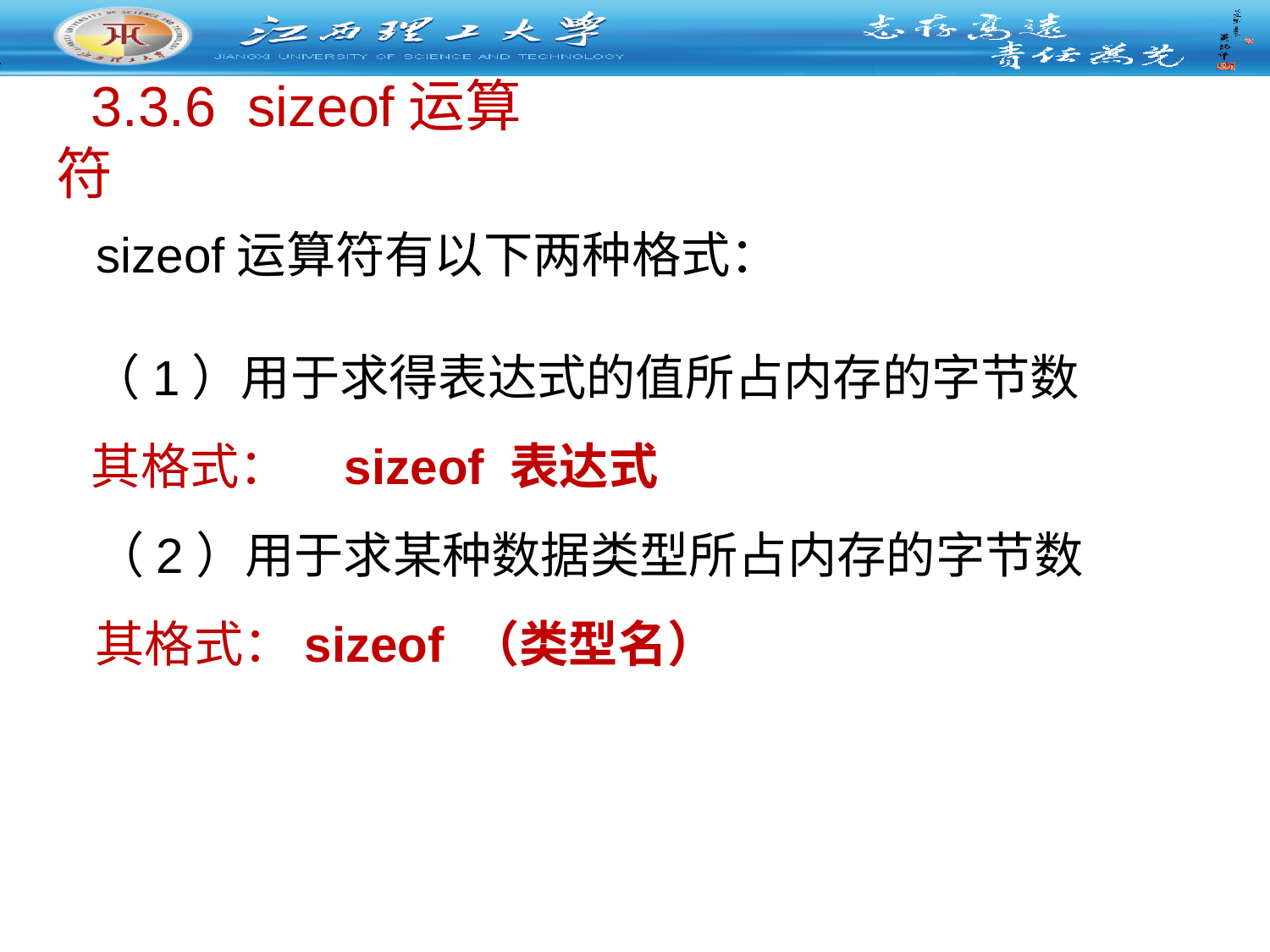

3.3.6  sizeof运算符
sizeof运算符有以下两种格式：
（1）用于求得表达式的值所占内存的字节数
其格式：    sizeof 表达式
（2）用于求某种数据类型所占内存的字节数
其格式：sizeof （类型名）